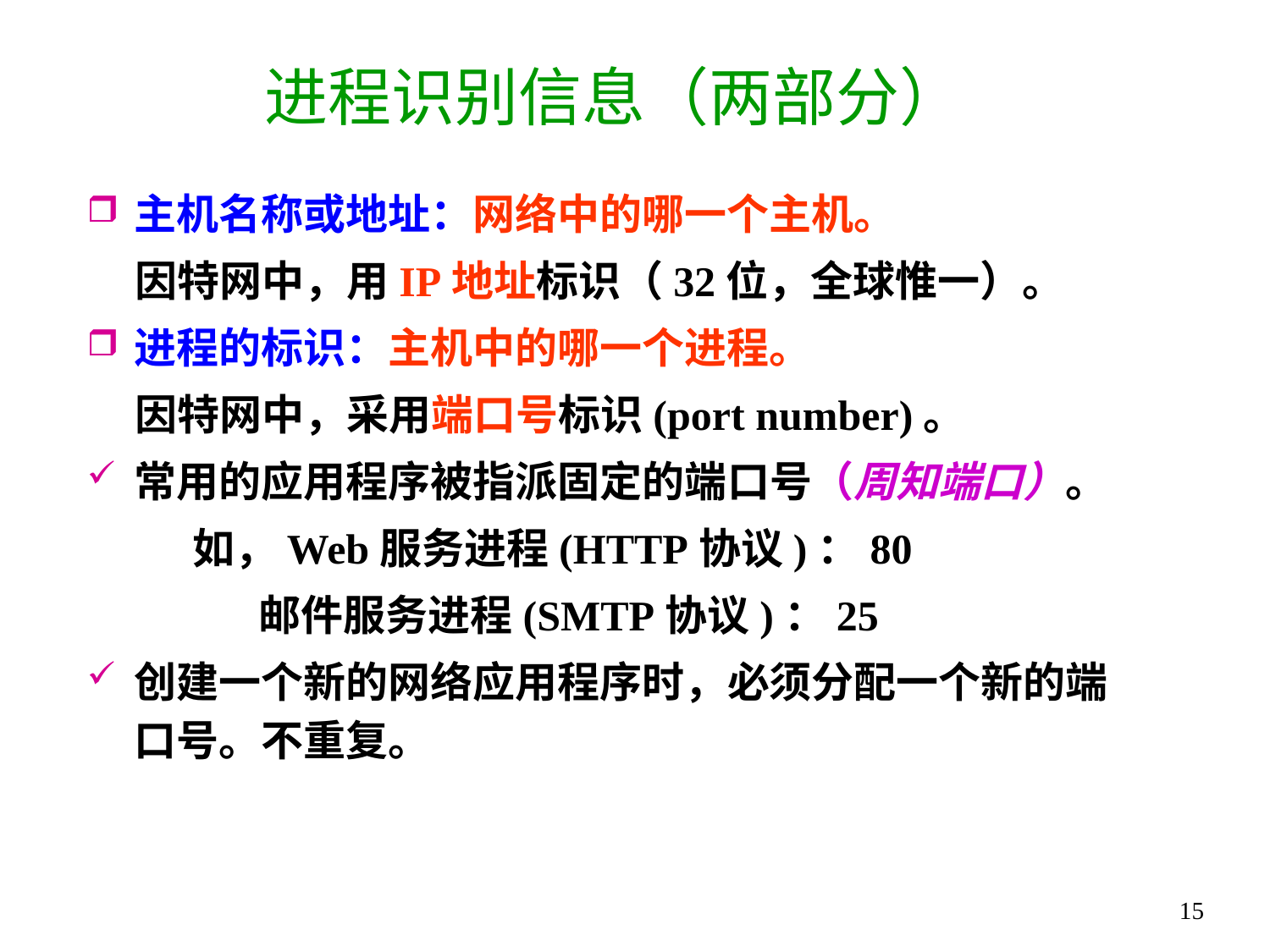

# 进程识别信息（两部分）
主机名称或地址：网络中的哪一个主机。
    因特网中，用IP地址标识（32位，全球惟一）。
进程的标识：主机中的哪一个进程。
    因特网中，采用端口号标识(port number)。
常用的应用程序被指派固定的端口号（周知端口）。
          如，Web服务进程(HTTP协议)：80
                 邮件服务进程(SMTP协议)：25
创建一个新的网络应用程序时，必须分配一个新的端口号。不重复。
15